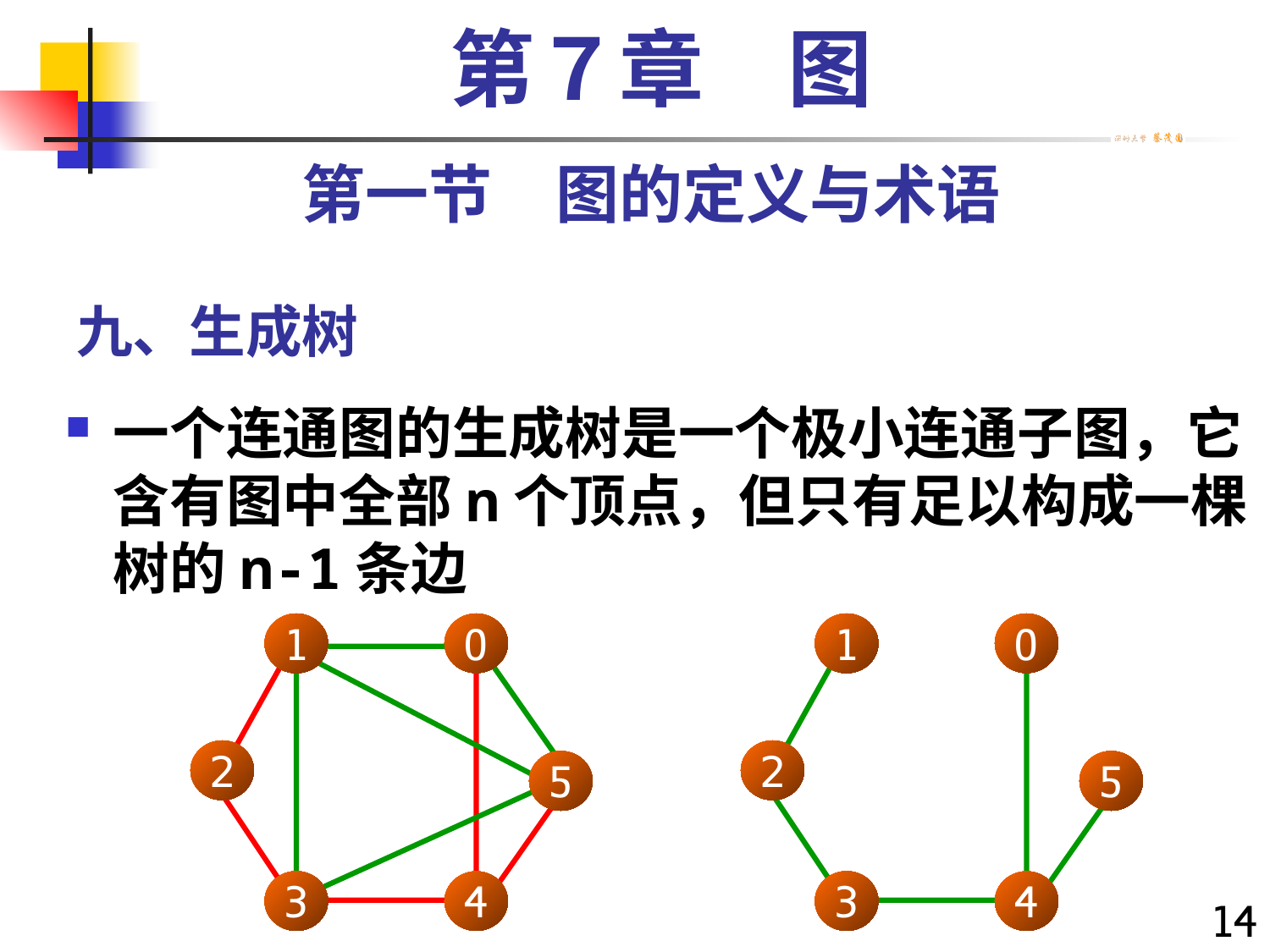

第７章　图
第一节　图的定义与术语
# 九、生成树
一个连通图的生成树是一个极小连通子图，它含有图中全部n个顶点，但只有足以构成一棵树的n-1条边
1
0
2
5
3
4

1
0
2
5
3
4

14